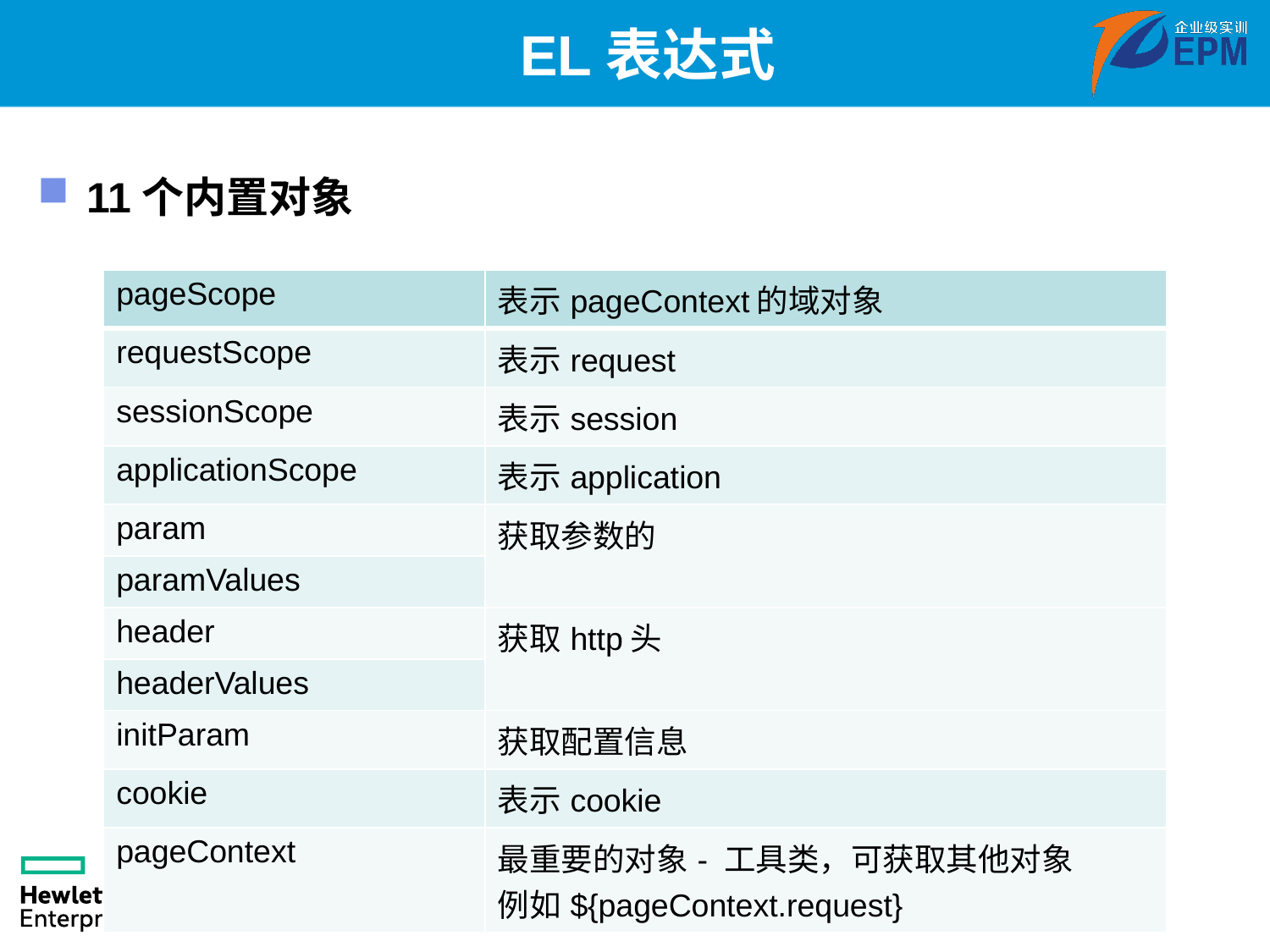

# EL表达式
11个内置对象
| pageScope | 表示pageContext的域对象 |
| --- | --- |
| requestScope | 表示request |
| sessionScope | 表示session |
| applicationScope | 表示application |
| param | 获取参数的 |
| paramValues |  |
| header | 获取http头 |
| headerValues |  |
| initParam | 获取配置信息 |
| cookie | 表示cookie |
| pageContext | 最重要的对象- 工具类，可获取其他对象 例如${pageContext.request} |